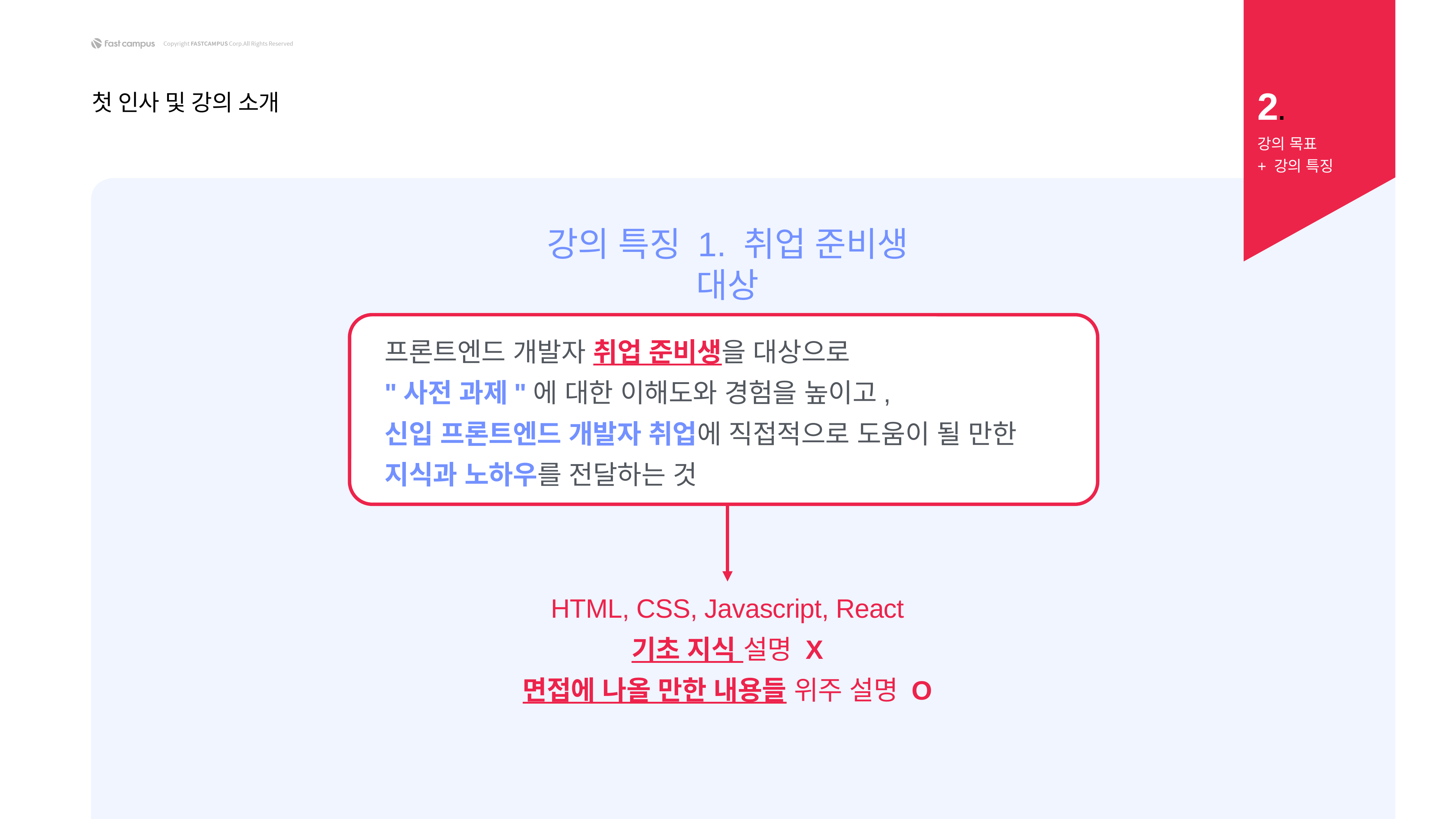

2.

첫 인사 및 강의 소개
강의 목표
+ 강의 특징
강의 특징 1. 취업 준비생 대상

프론트엔드 개발자 취업 준비생을 대상으로
"사전 과제"에 대한 이해도와 경험을 높이고,
신입 프론트엔드 개발자 취업에 직접적으로 도움이 될 만한
지식과 노하우를 전달하는 것
HTML, CSS, Javascript, React
기초 지식 설명 X
면접에 나올 만한 내용들 위주 설명 O